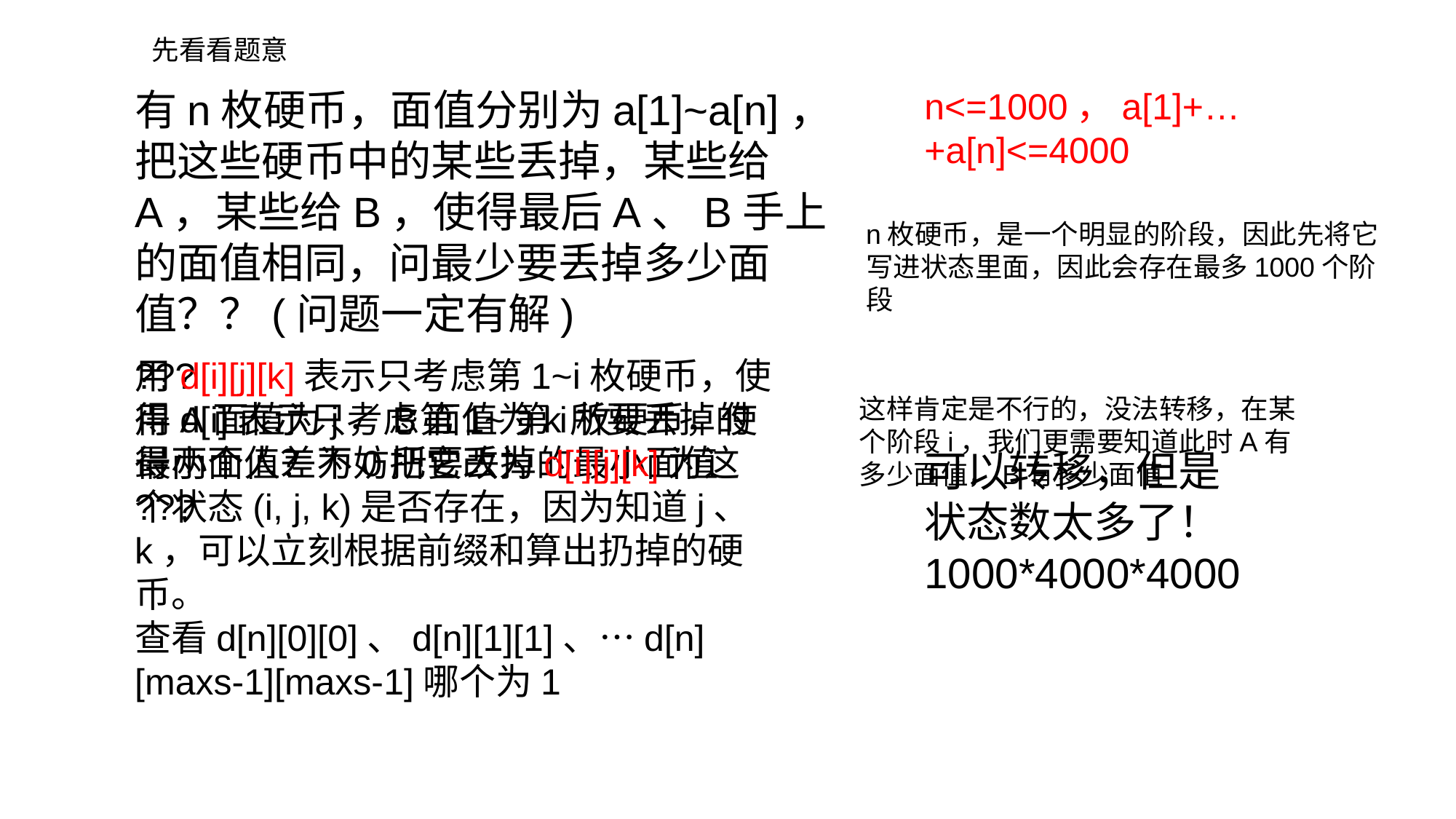

先看看题意
有n枚硬币，面值分别为a[1]~a[n]，把这些硬币中的某些丢掉，某些给A，某些给B，使得最后A、B手上的面值相同，问最少要丢掉多少面值？？(问题一定有解)
n<=1000，a[1]+…+a[n]<=4000
n枚硬币，是一个明显的阶段，因此先将它写进状态里面，因此会存在最多1000个阶段
用d[i][j][k]表示只考虑第1~i枚硬币，使得A面值为j，B面值为k所要丢掉的最小面值？不妨把它改为d[i][j][k]为这个状态(i, j, k)是否存在，因为知道j、k，可以立刻根据前缀和算出扔掉的硬币。
查看d[n][0][0]、d[n][1][1]、…d[n][maxs-1][maxs-1]哪个为1
???
用d[i]表示只考虑第1~第i枚硬币，使得两个人差为0所要丢掉的最小面值
???
这样肯定是不行的，没法转移，在某个阶段i，我们更需要知道此时A有多少面值，B有多少面值
可以转移，但是状态数太多了！1000*4000*4000